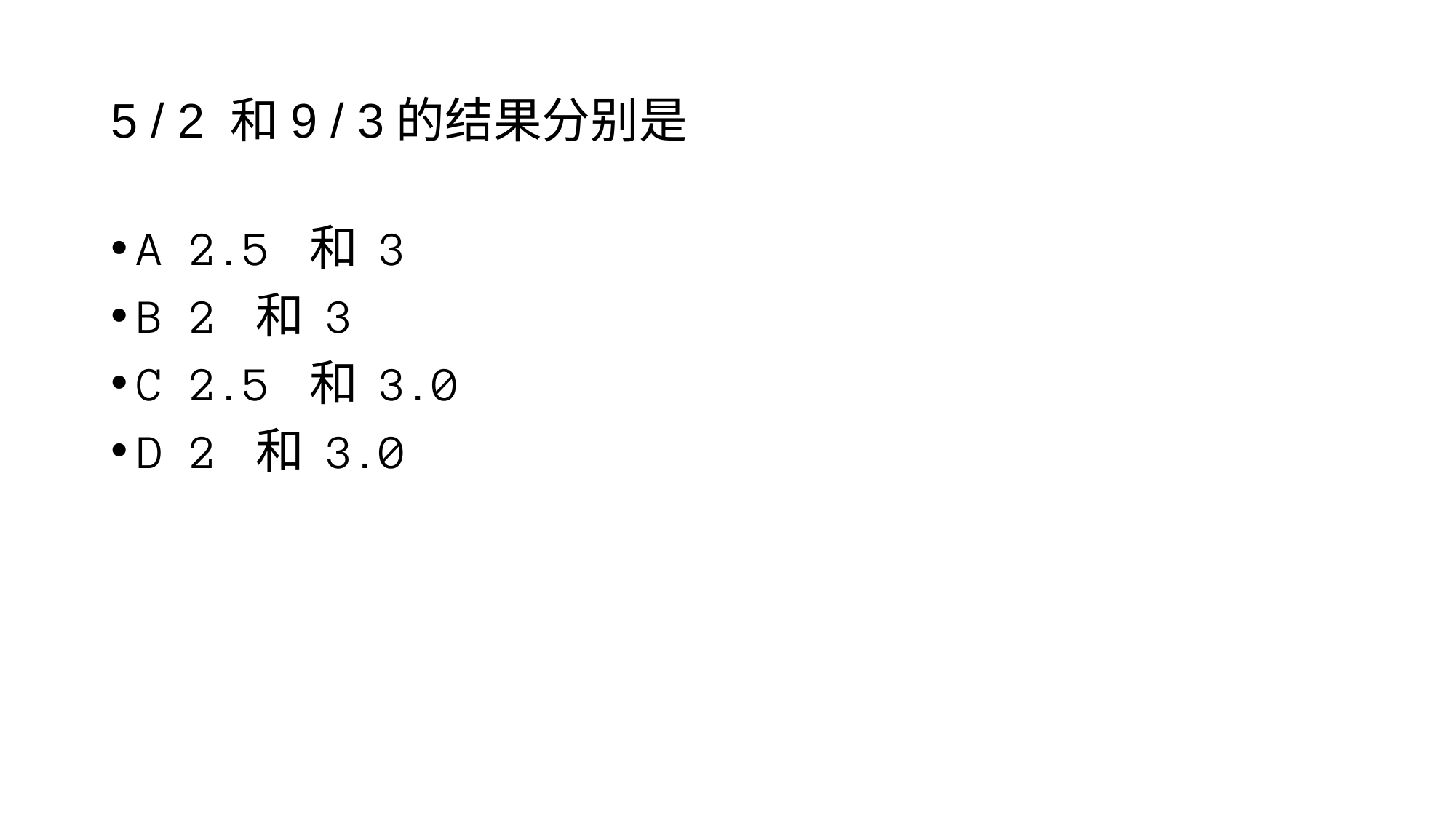

# 5 / 2 和9 / 3的结果分别是
A 2.5 和 3
B 2 和 3
C 2.5 和 3.0
D 2 和 3.0